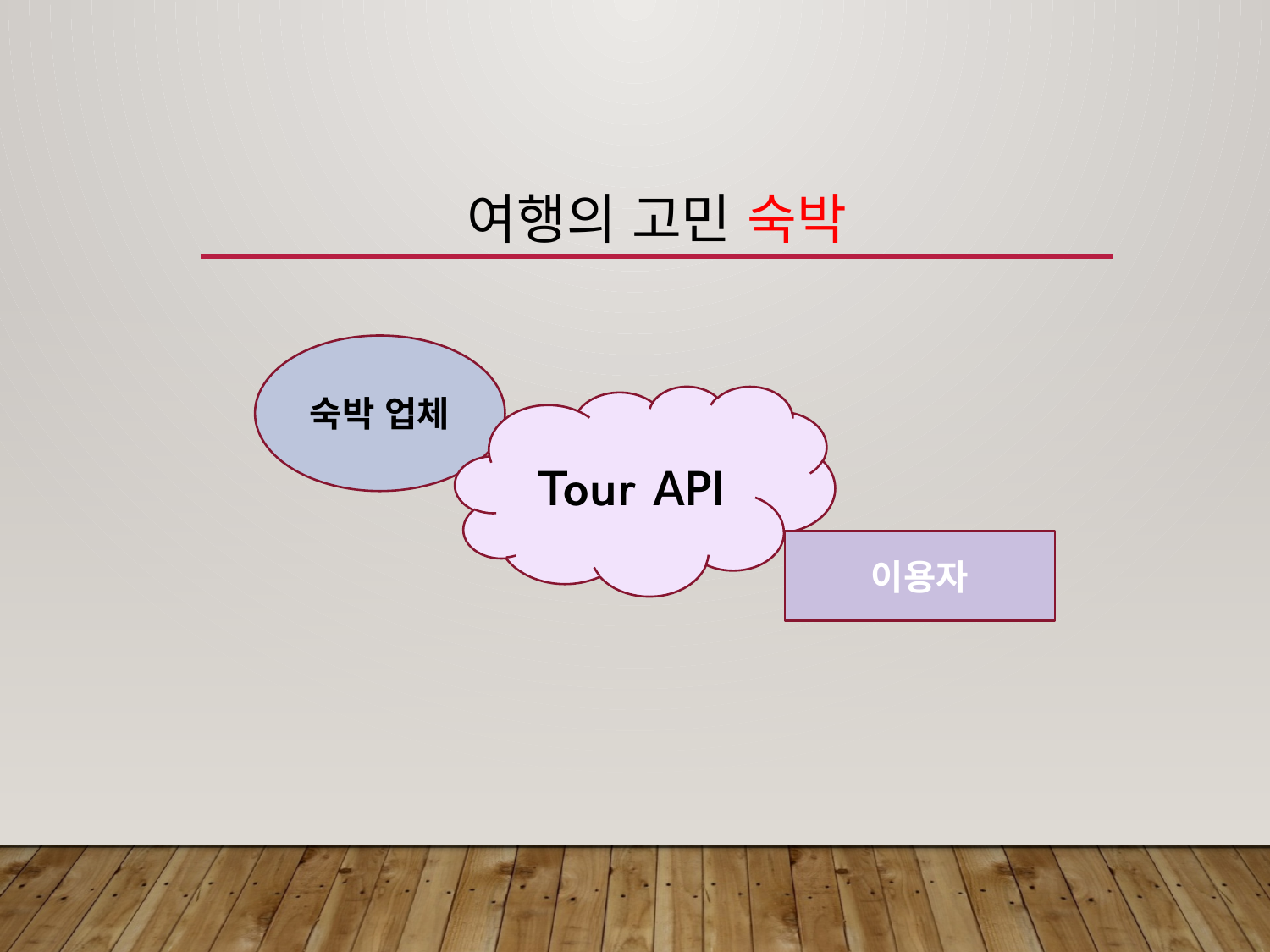

# 여행의 고민 숙박
숙박 업체
Tour API
이용자